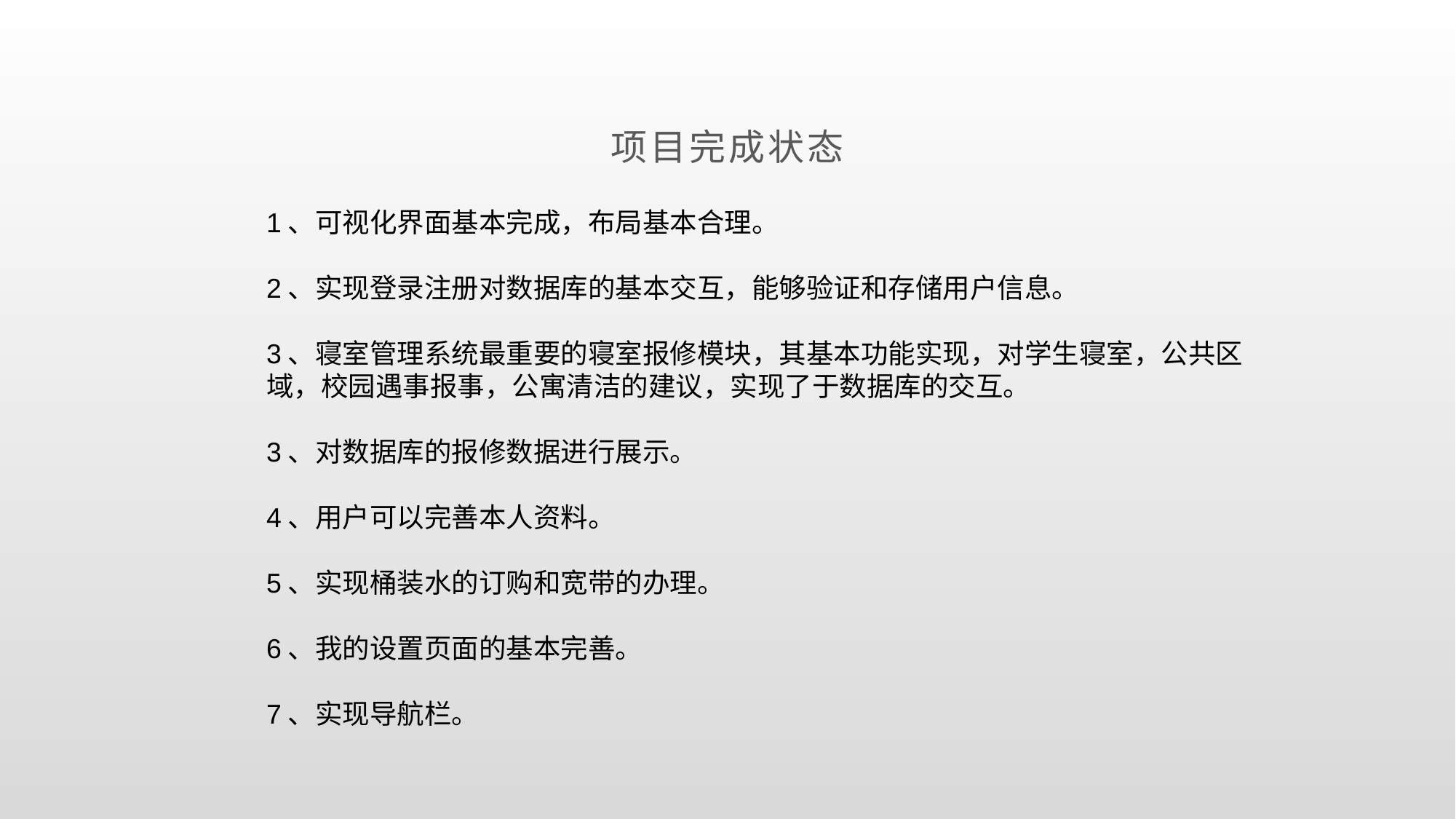

项目完成状态
1、可视化界面基本完成，布局基本合理。

2、实现登录注册对数据库的基本交互，能够验证和存储用户信息。

3、寝室管理系统最重要的寝室报修模块，其基本功能实现，对学生寝室，公共区域，校园遇事报事，公寓清洁的建议，实现了于数据库的交互。

3、对数据库的报修数据进行展示。

4、用户可以完善本人资料。

5、实现桶装水的订购和宽带的办理。

6、我的设置页面的基本完善。

7、实现导航栏。